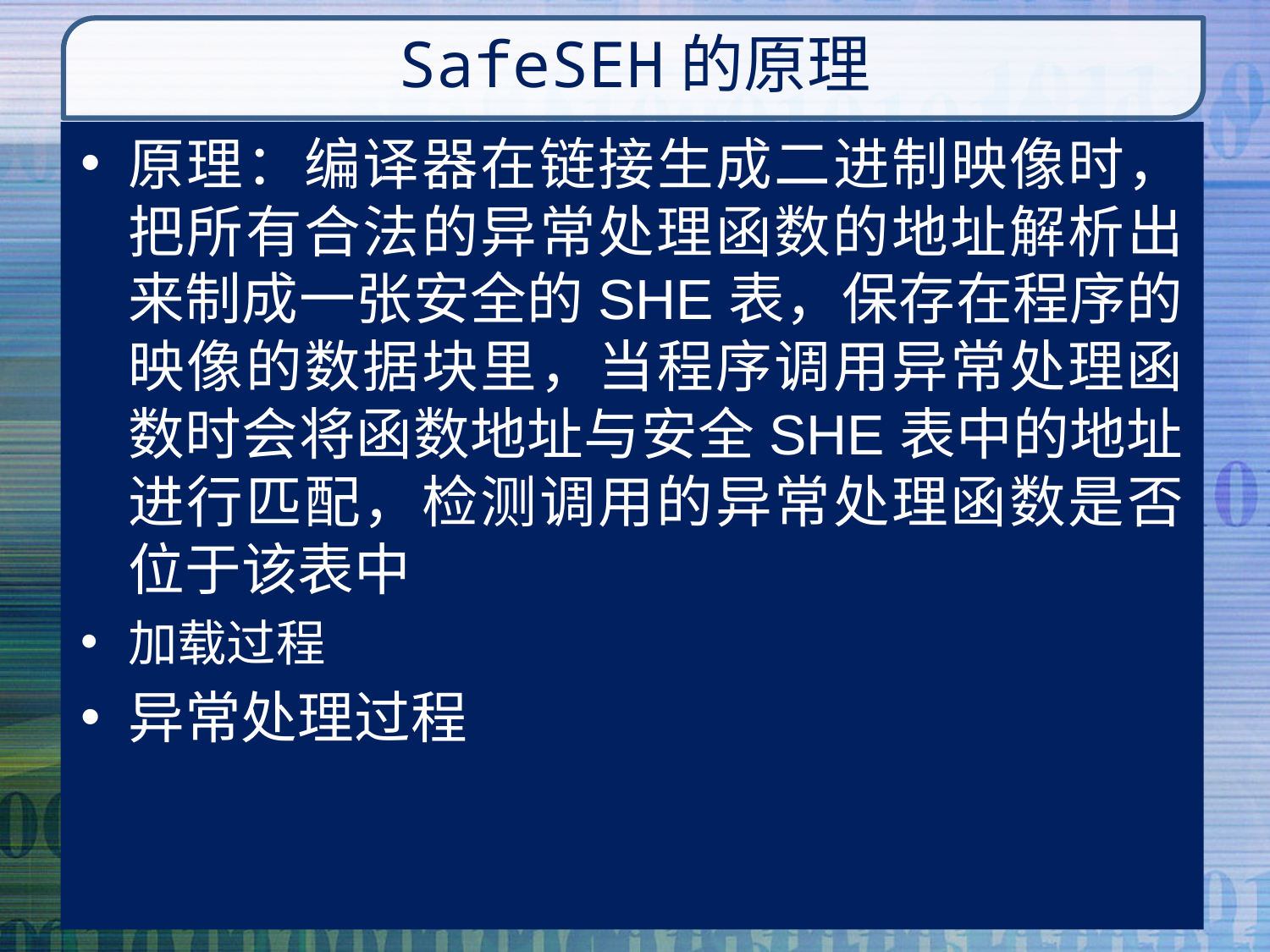

# SafeSEH的原理
原理：编译器在链接生成二进制映像时，把所有合法的异常处理函数的地址解析出来制成一张安全的SHE表，保存在程序的映像的数据块里，当程序调用异常处理函数时会将函数地址与安全SHE表中的地址进行匹配，检测调用的异常处理函数是否位于该表中
加载过程
异常处理过程